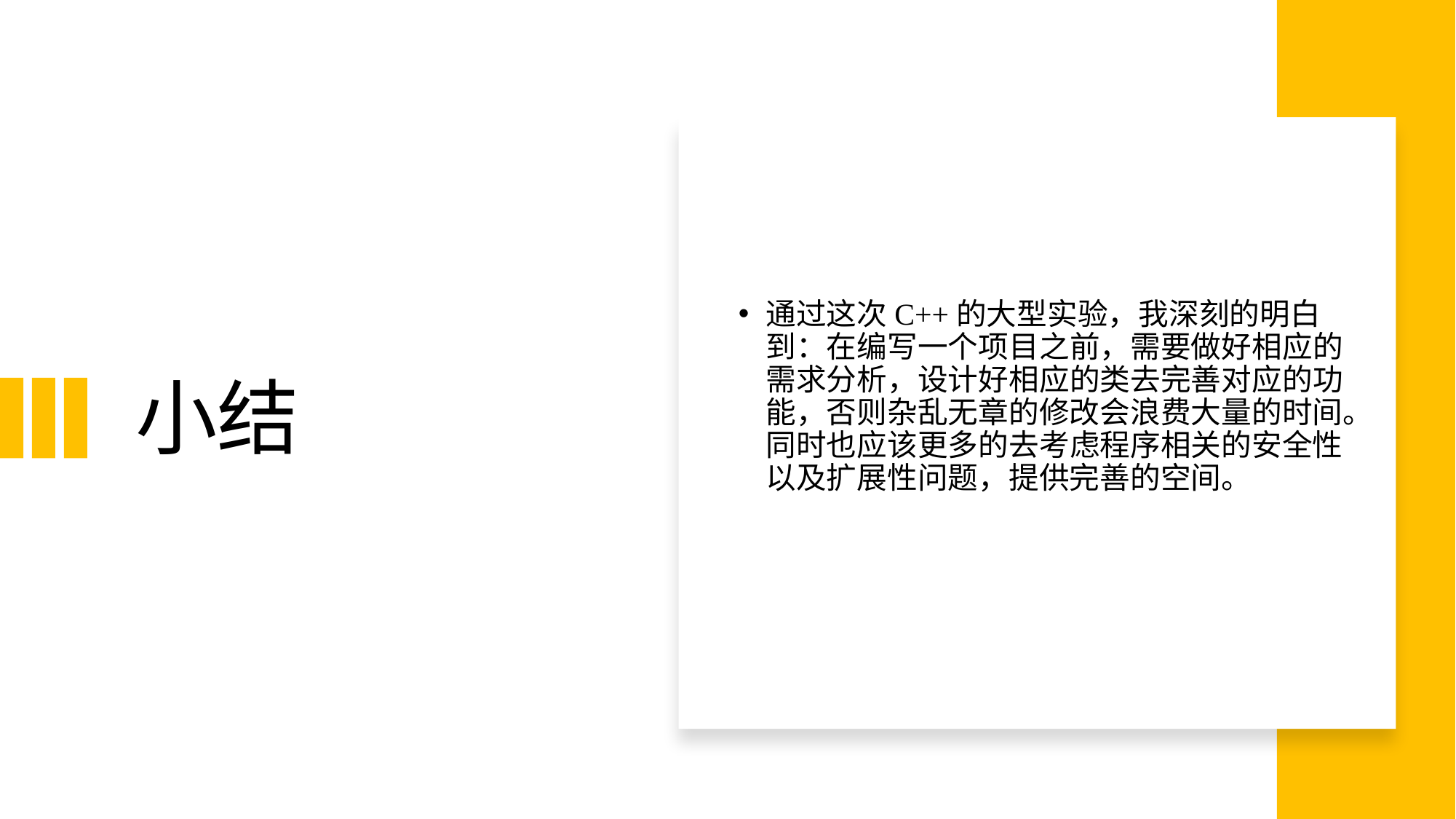

# 小结
通过这次C++的大型实验，我深刻的明白到：在编写一个项目之前，需要做好相应的需求分析，设计好相应的类去完善对应的功能，否则杂乱无章的修改会浪费大量的时间。同时也应该更多的去考虑程序相关的安全性以及扩展性问题，提供完善的空间。